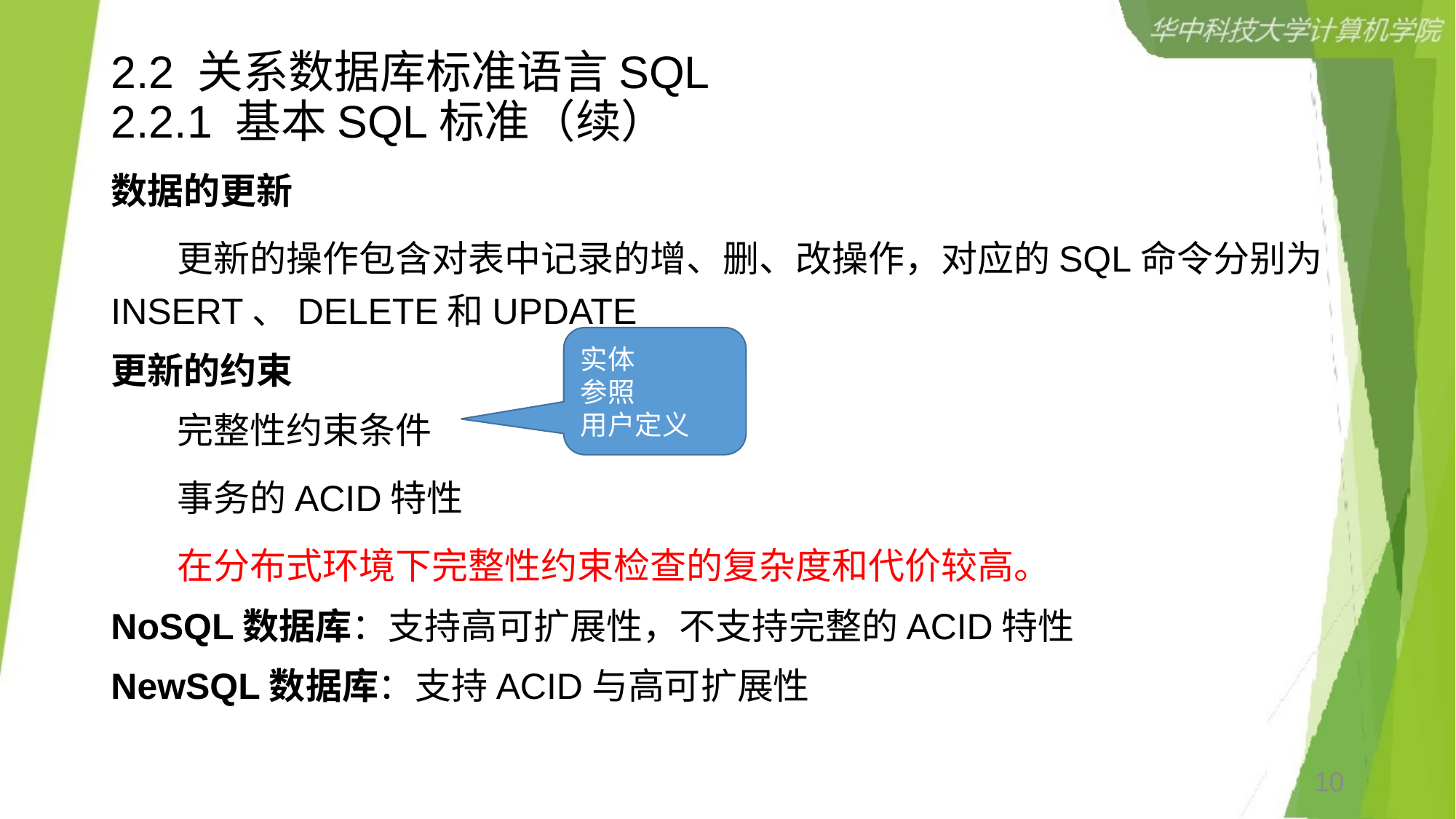

# 2.2 关系数据库标准语言SQL 2.2.1 基本SQL标准（续）
数据的更新
       更新的操作包含对表中记录的增、删、改操作，对应的SQL命令分别为INSERT、DELETE和UPDATE
更新的约束
       完整性约束条件
       事务的ACID特性
       在分布式环境下完整性约束检查的复杂度和代价较高。
NoSQL数据库：支持高可扩展性，不支持完整的ACID特性
NewSQL数据库：支持ACID与高可扩展性

实体
参照
用户定义
10